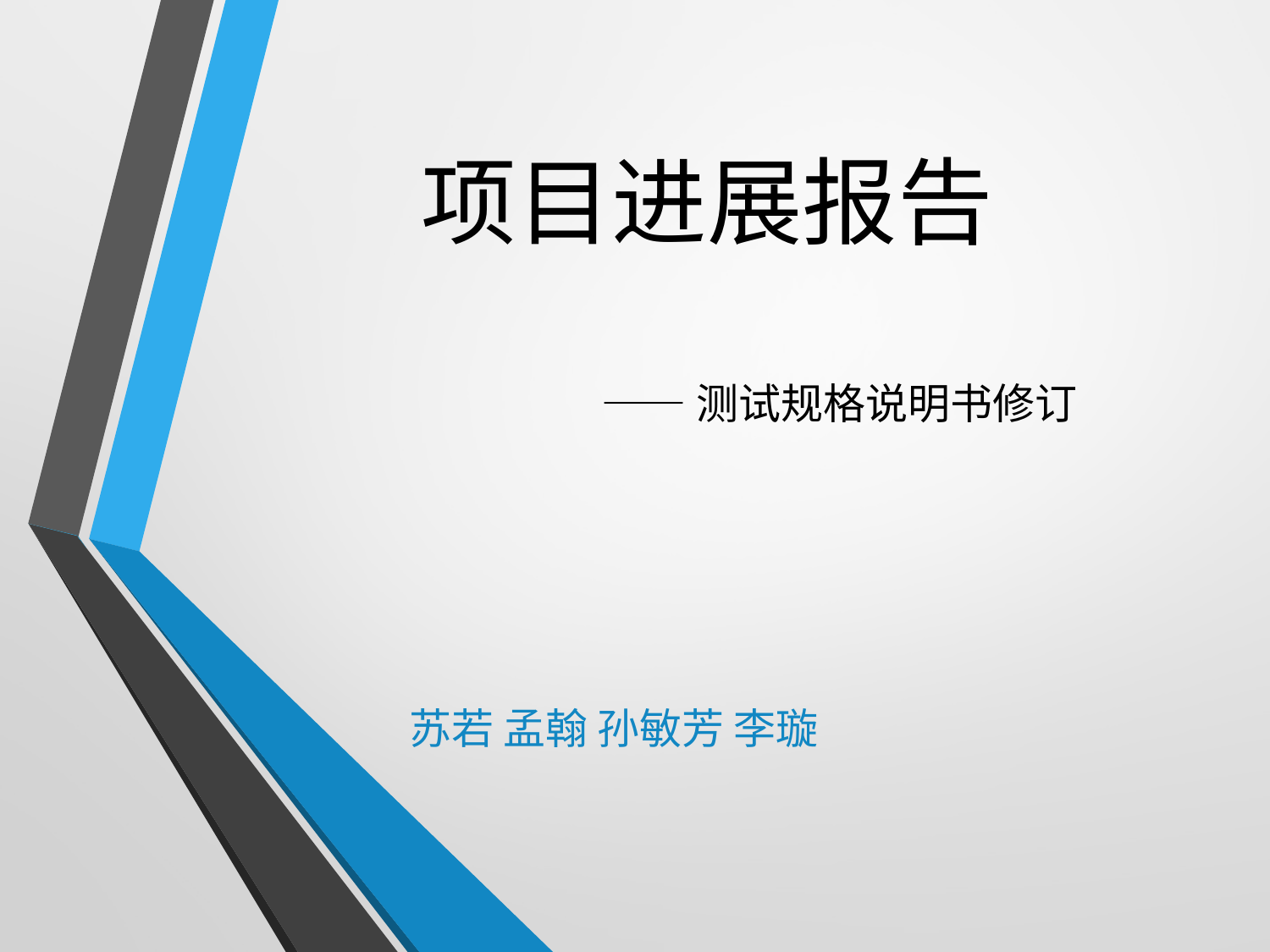

# 项目进展报告
——测试规格说明书修订
苏若 孟翰 孙敏芳 李璇